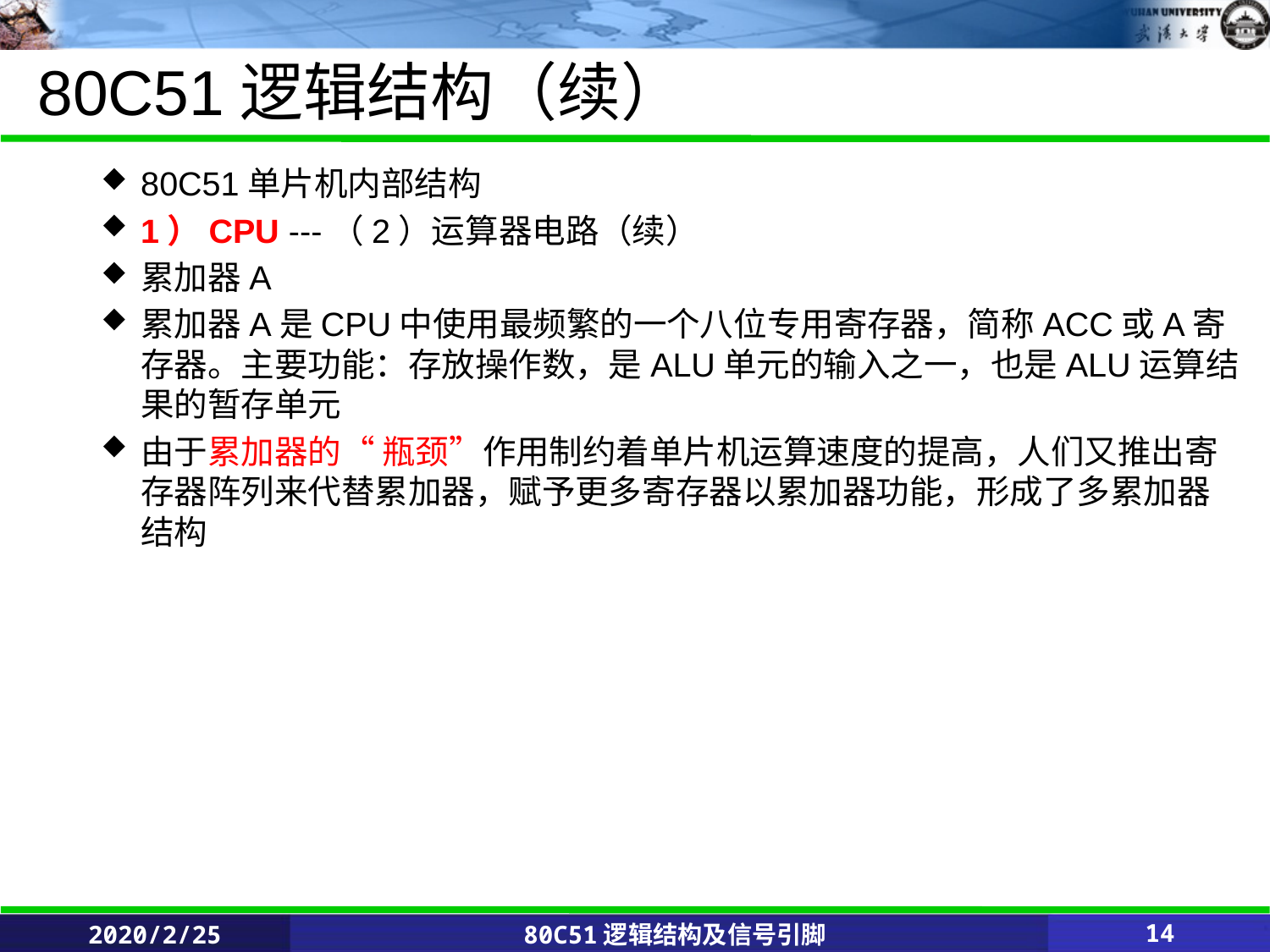

# 80C51逻辑结构（续）
80C51单片机内部结构
1）CPU ---（2）运算器电路（续）
累加器A
累加器A是CPU中使用最频繁的一个八位专用寄存器，简称ACC或A寄存器。主要功能：存放操作数，是ALU单元的输入之一，也是ALU运算结果的暂存单元
由于累加器的“ 瓶颈”作用制约着单片机运算速度的提高，人们又推出寄存器阵列来代替累加器，赋予更多寄存器以累加器功能，形成了多累加器结构
2020/2/25
80C51逻辑结构及信号引脚
14